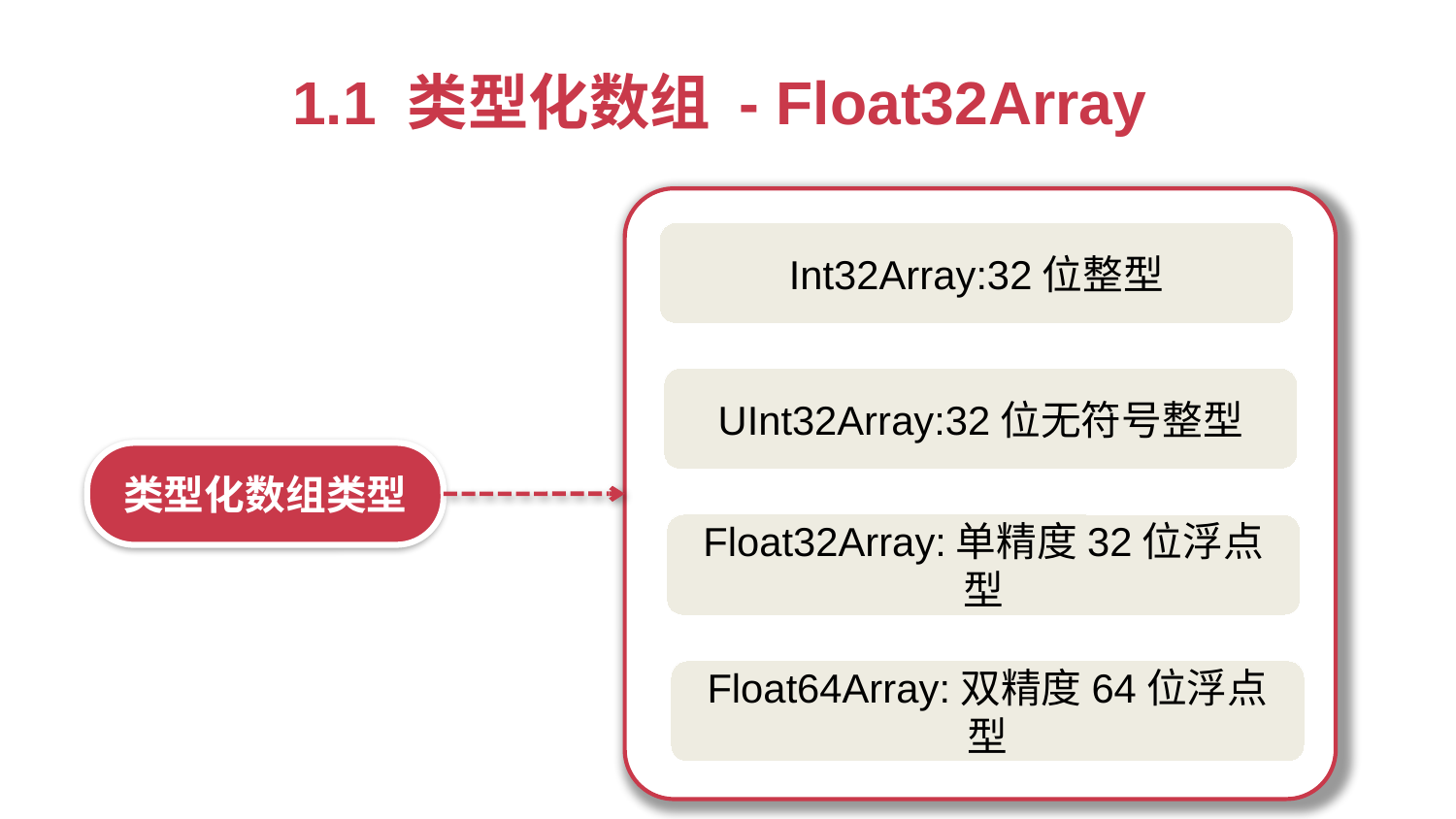

1.1 类型化数组 - Float32Array

Int32Array:32位整型
UInt32Array:32位无符号整型
类型化数组类型
Float32Array:单精度32位浮点型
Float64Array:双精度64位浮点型